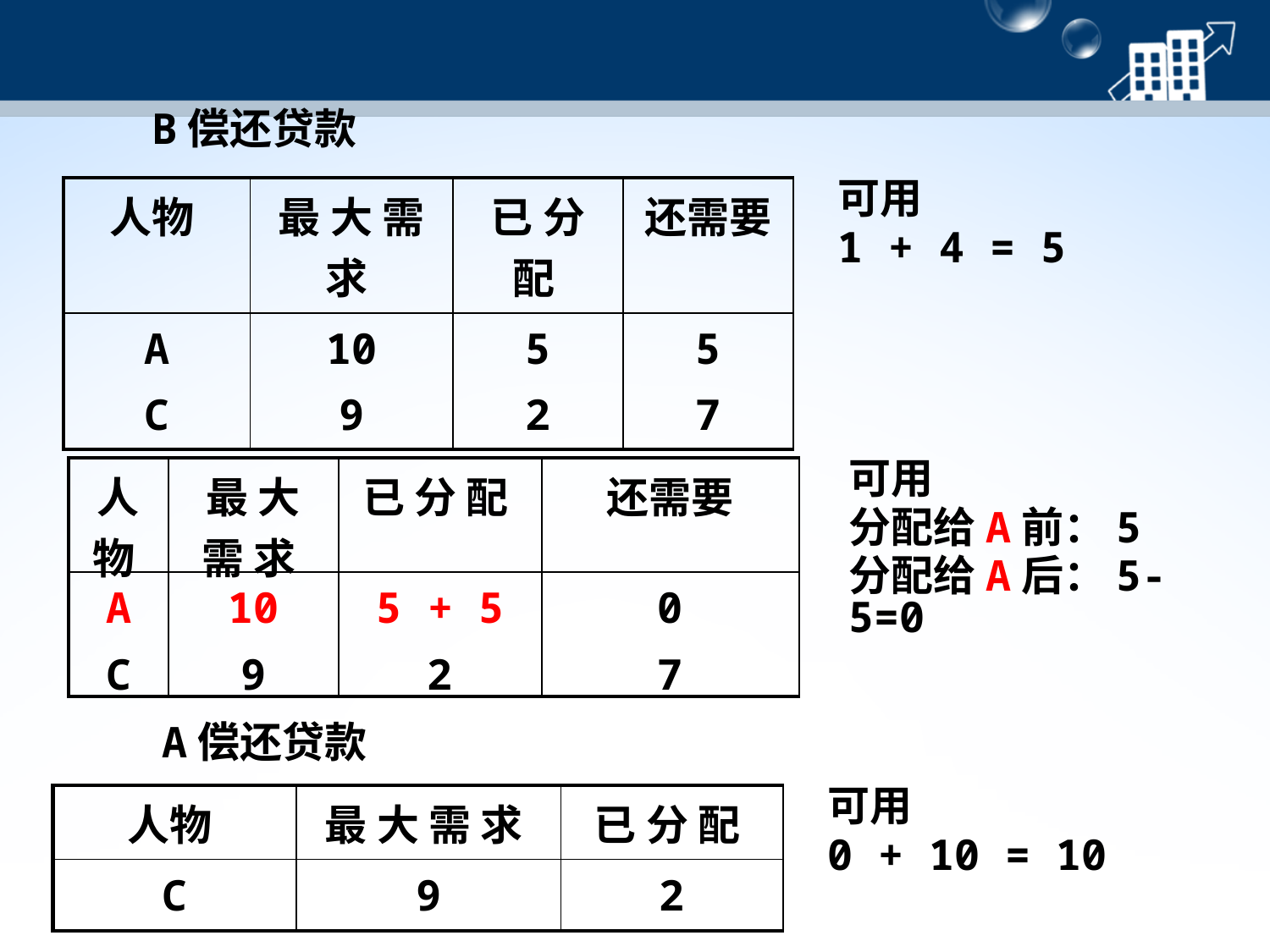

#
B偿还贷款
可用
1 + 4 = 5
| 人物 | 最 大 需 求 | 已 分 配 | 还需要 |
| --- | --- | --- | --- |
| A C | 10 9 | 5 2 | 5 7 |
可用
分配给A前：5
分配给A后：5-5=0
| 人物 | 最 大 需 求 | 已 分 配 | 还需要 |
| --- | --- | --- | --- |
| A C | 10 9 | 5 + 5 2 | 0 7 |
A偿还贷款
可用
0 + 10 = 10
| 人物 | 最 大 需 求 | 已 分 配 |
| --- | --- | --- |
| C | 9 | 2 |